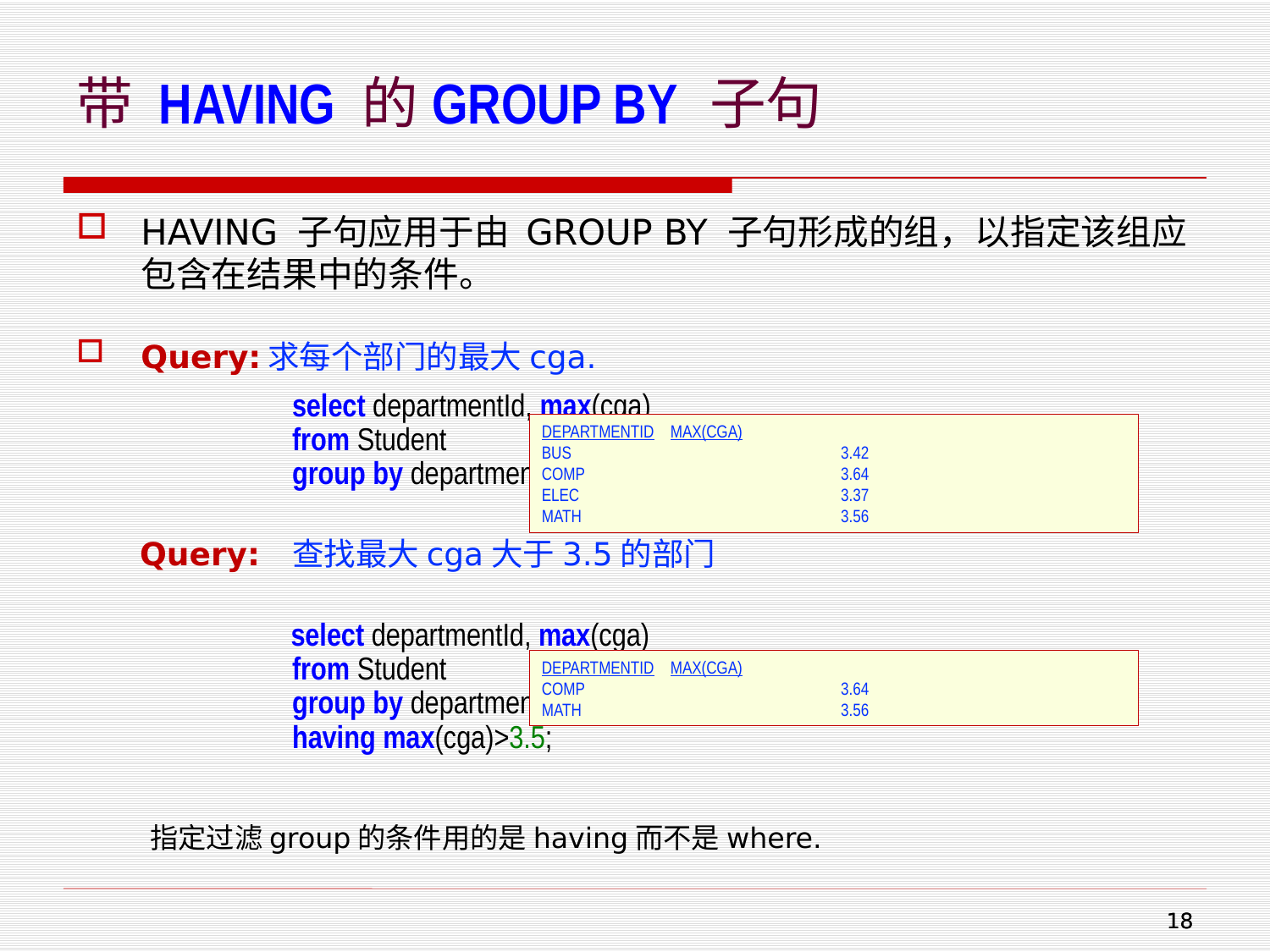

# 带 HAVING 的GROUP BY 子句
HAVING 子句应用于由 GROUP BY 子句形成的组，以指定该组应包含在结果中的条件。
Query:	求每个部门的最大cga.
select departmentId, max(cga)
from Student
group by departmentId;
Query:	查找最大cga大于3.5的部门
                     select departmentId, max(cga)
from Student
group by departmentId
having max(cga)>3.5;
DEPARTMENTID	MAX(CGA)
BUS 	3.42
COMP	3.64
ELEC	3.37
MATH	3.56
DEPARTMENTID	MAX(CGA)
COMP	3.64
MATH	3.56
指定过滤group的条件用的是having而不是where.
18
18